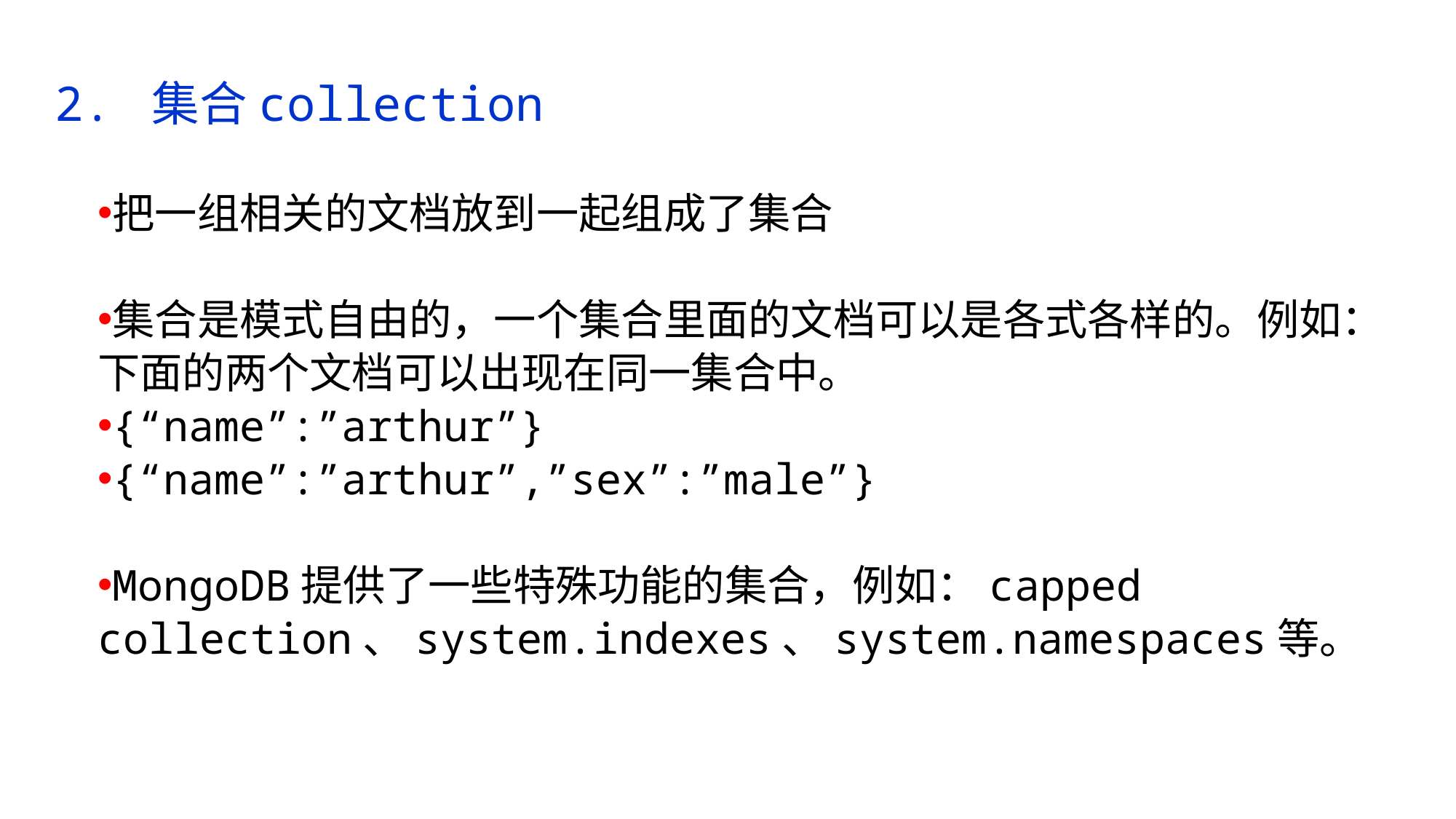

2. 集合collection
把一组相关的文档放到一起组成了集合

集合是模式自由的，一个集合里面的文档可以是各式各样的。例如：下面的两个文档可以出现在同一集合中。
{“name”:”arthur”}
{“name”:”arthur”,”sex”:”male”}

MongoDB提供了一些特殊功能的集合，例如：capped collection、system.indexes、system.namespaces等。